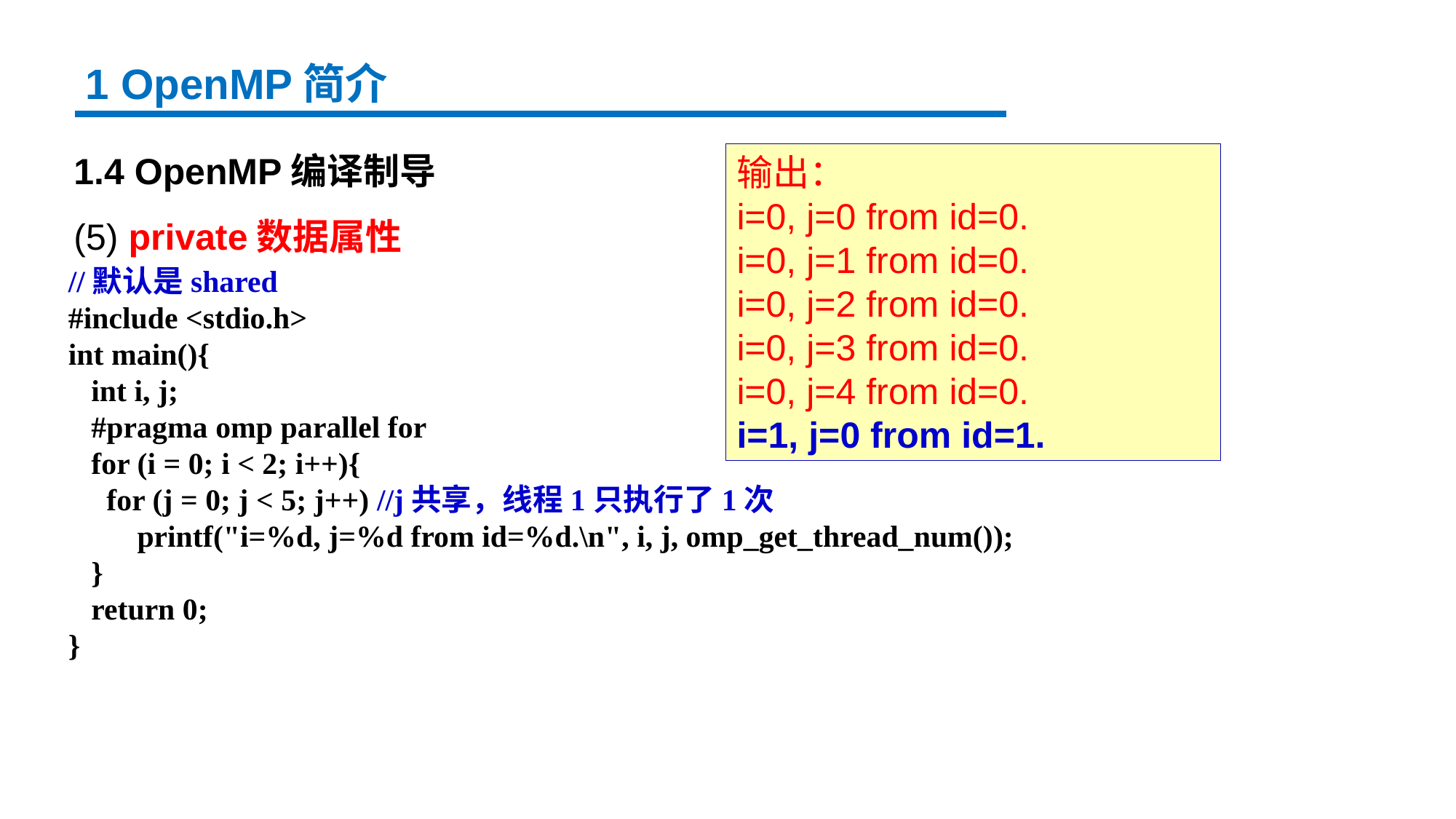

1 OpenMP简介
1.4 OpenMP编译制导
(5) private数据属性
输出：
i=0, j=0 from id=0.
i=0, j=1 from id=0.
i=0, j=2 from id=0.
i=0, j=3 from id=0.
i=0, j=4 from id=0.
i=1, j=0 from id=1.
//默认是shared
#include <stdio.h>
int main(){
   int i, j;
   #pragma omp parallel for
   for (i = 0; i < 2; i++){
     for (j = 0; j < 5; j++) //j共享，线程1只执行了1次
         printf("i=%d, j=%d from id=%d.\n", i, j, omp_get_thread_num());
   }
   return 0;
}